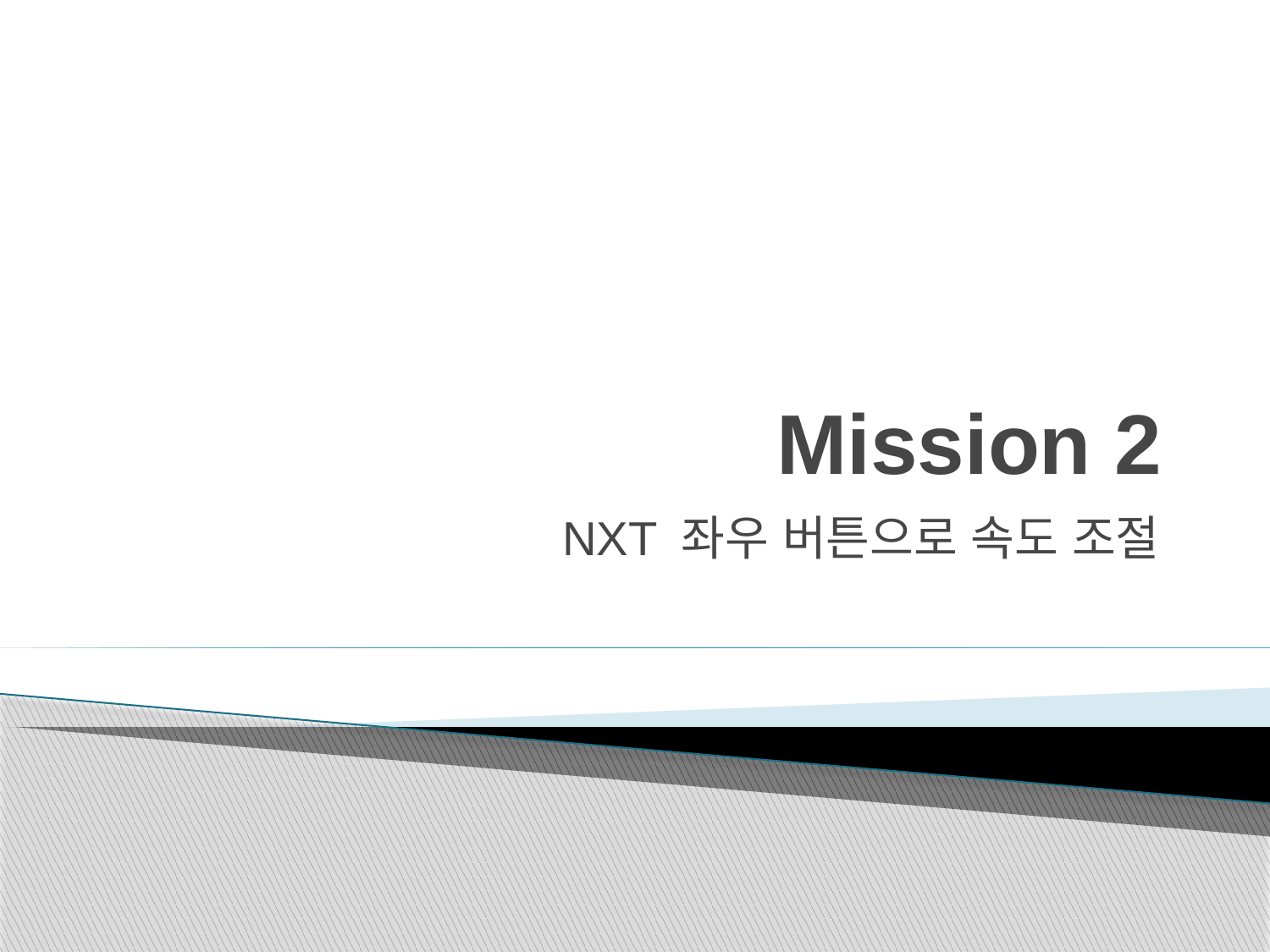

# Mission 2
NXT 좌우 버튼으로 속도 조절